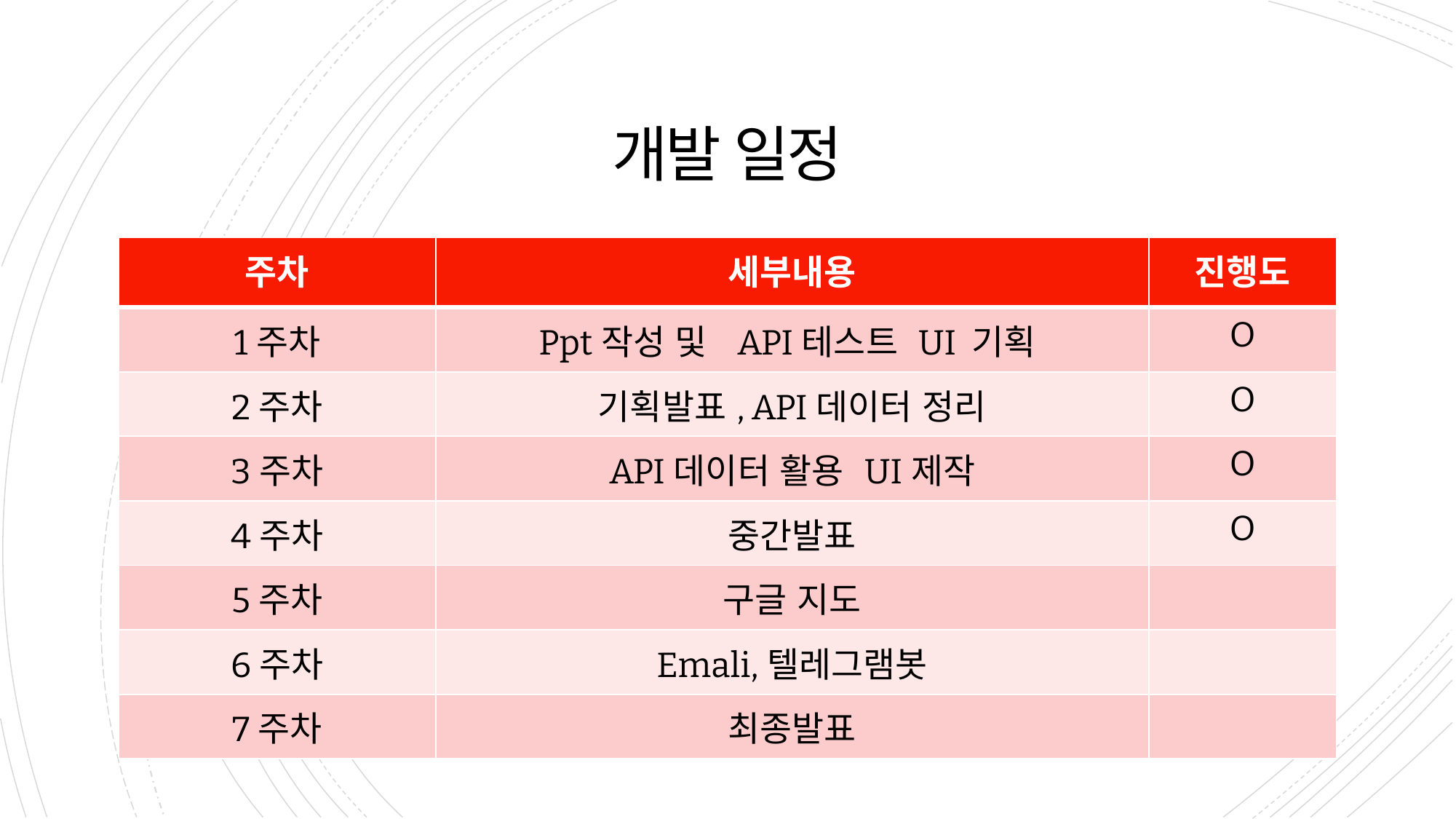

# 개발 일정
| 주차 | 세부내용 | 진행도 |
| --- | --- | --- |
| 1주차 | Ppt작성 및 API테스트 UI 기획 | O |
| 2주차 | 기획발표, API데이터 정리 | O |
| 3주차 | API데이터 활용 UI제작 | O |
| 4주차 | 중간발표 | O |
| 5주차 | 구글 지도 |  |
| 6주차 | Emali,텔레그램봇 |  |
| 7주차 | 최종발표 |  |